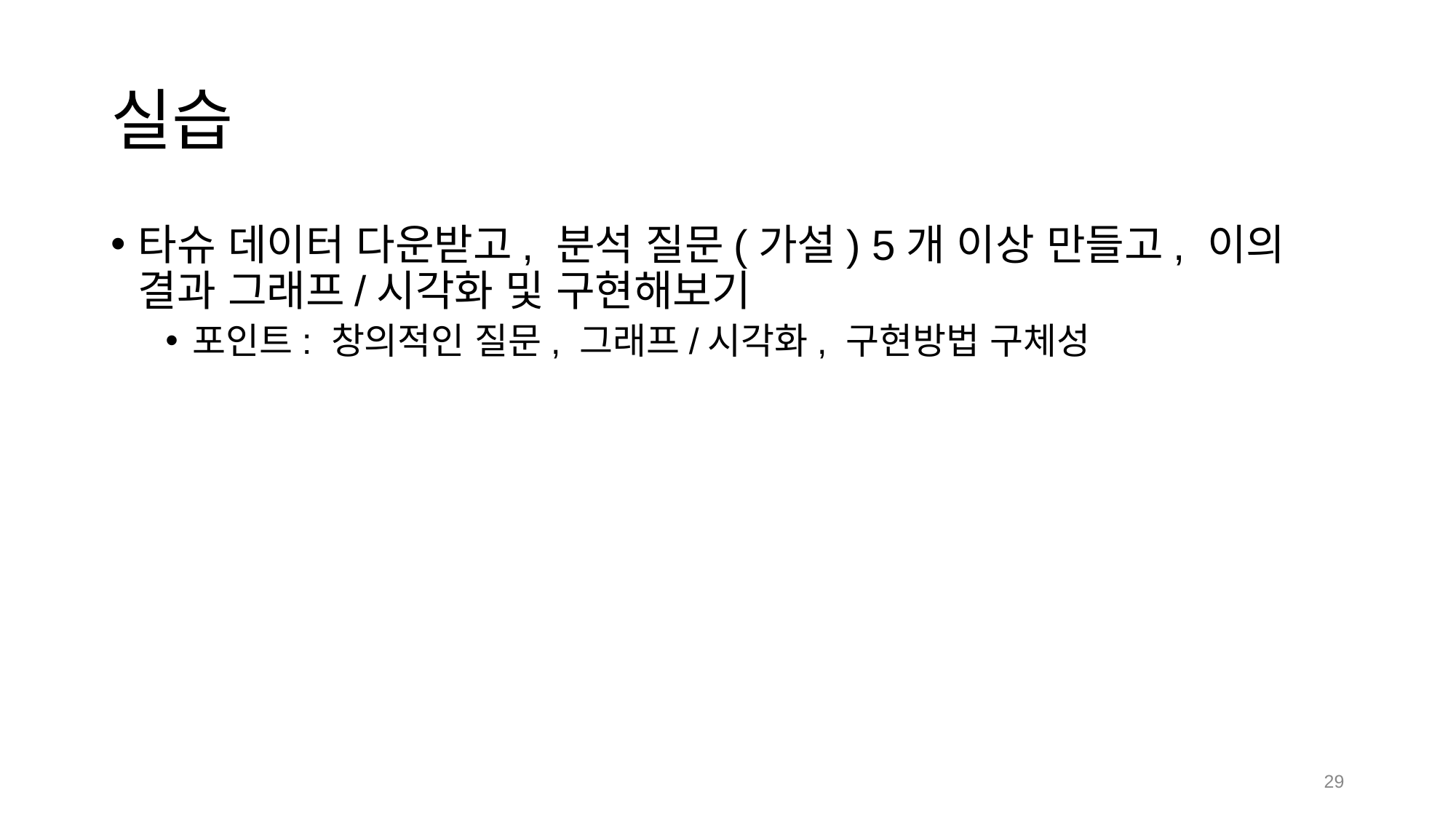

# 실습
타슈 데이터 다운받고, 분석 질문(가설) 5개 이상 만들고, 이의 결과 그래프/시각화 및 구현해보기
포인트: 창의적인 질문, 그래프/시각화, 구현방법 구체성

29